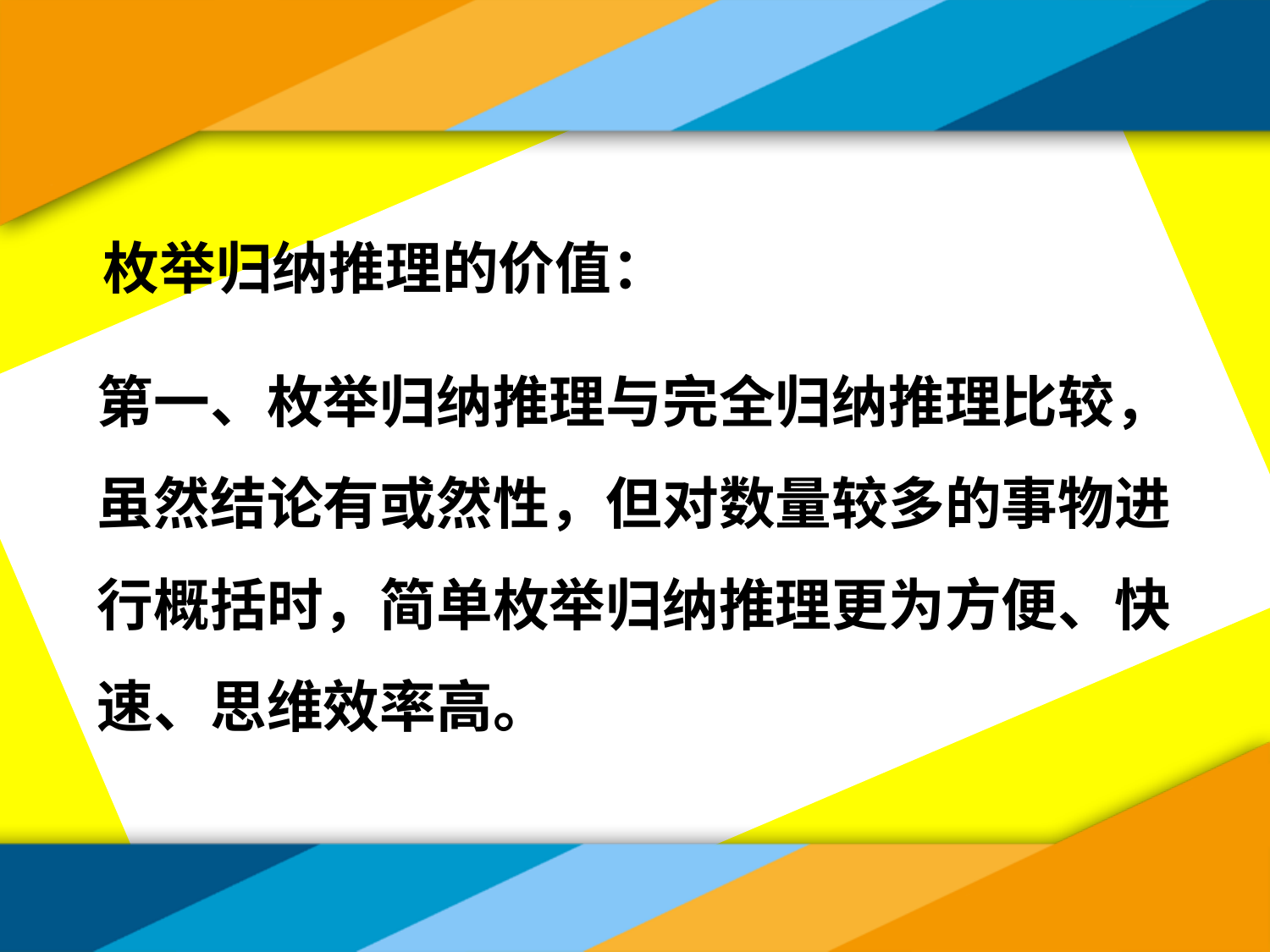

枚举归纳推理的价值：
第一、枚举归纳推理与完全归纳推理比较，虽然结论有或然性，但对数量较多的事物进行概括时，简单枚举归纳推理更为方便、快速、思维效率高。